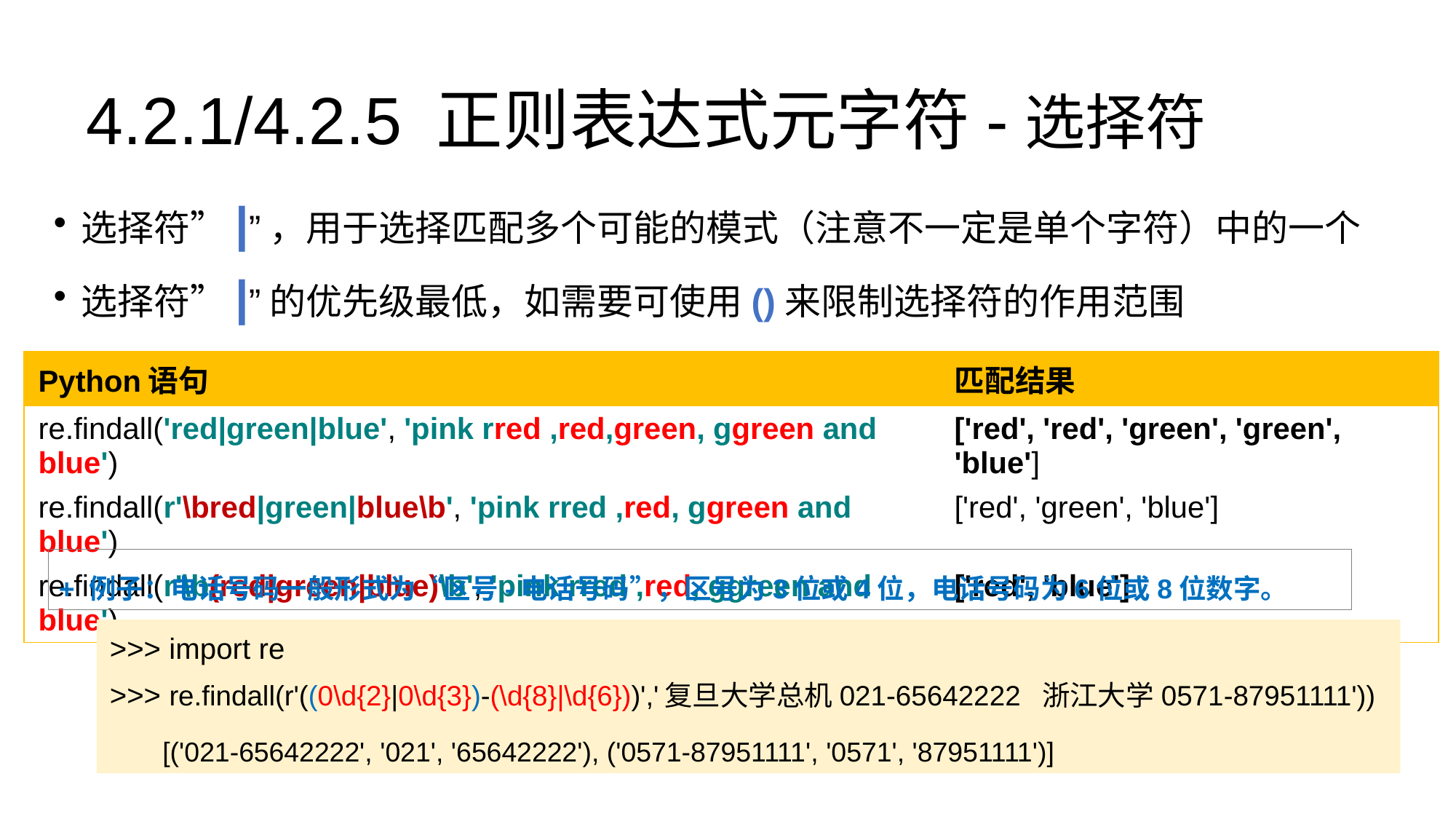

# 4.2.1/4.2.5 正则表达式元字符-选择符
选择符”|”，用于选择匹配多个可能的模式（注意不一定是单个字符）中的一个
选择符”|”的优先级最低，如需要可使用()来限制选择符的作用范围
| Python语句 | 匹配结果 |
| --- | --- |
| re.findall('red|green|blue', 'pink rred ,red,green, ggreen and blue') | ['red', 'red', 'green', 'green', 'blue'] |
| re.findall(r'\bred|green|blue\b', 'pink rred ,red, ggreen and blue') | ['red', 'green', 'blue'] |
| re.findall(r'\b(red|green|blue)\b', 'pink rred ,red, ggreen and blue') | ['red', 'blue'] |
+ 例子：电话号码一般形式为“区号-电话号码”，区号为3位或4位，电话号码为6位或8位数字。
>>> import re
>>> re.findall(r'((0\d{2}|0\d{3})-(\d{8}|\d{6}))','复旦大学总机021-65642222  浙江大学0571-87951111'))
[('021-65642222', '021', '65642222'), ('0571-87951111', '0571', '87951111')]